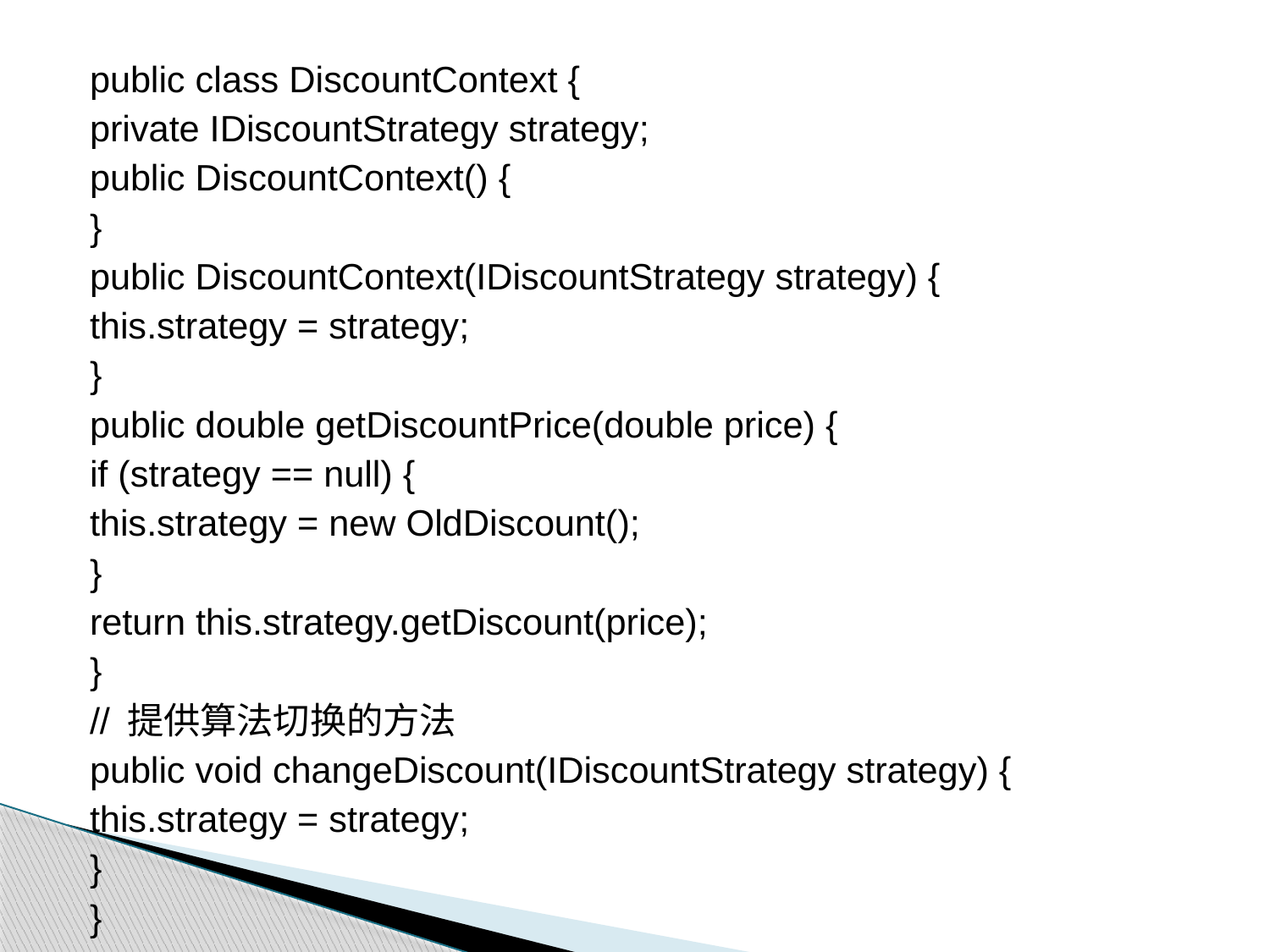

public class DiscountContext {
private IDiscountStrategy strategy;
public DiscountContext() {
}
public DiscountContext(IDiscountStrategy strategy) {
this.strategy = strategy;
}
public double getDiscountPrice(double price) {
if (strategy == null) {
this.strategy = new OldDiscount();
}
return this.strategy.getDiscount(price);
}
// 提供算法切换的方法
public void changeDiscount(IDiscountStrategy strategy) {
this.strategy = strategy;
}
}